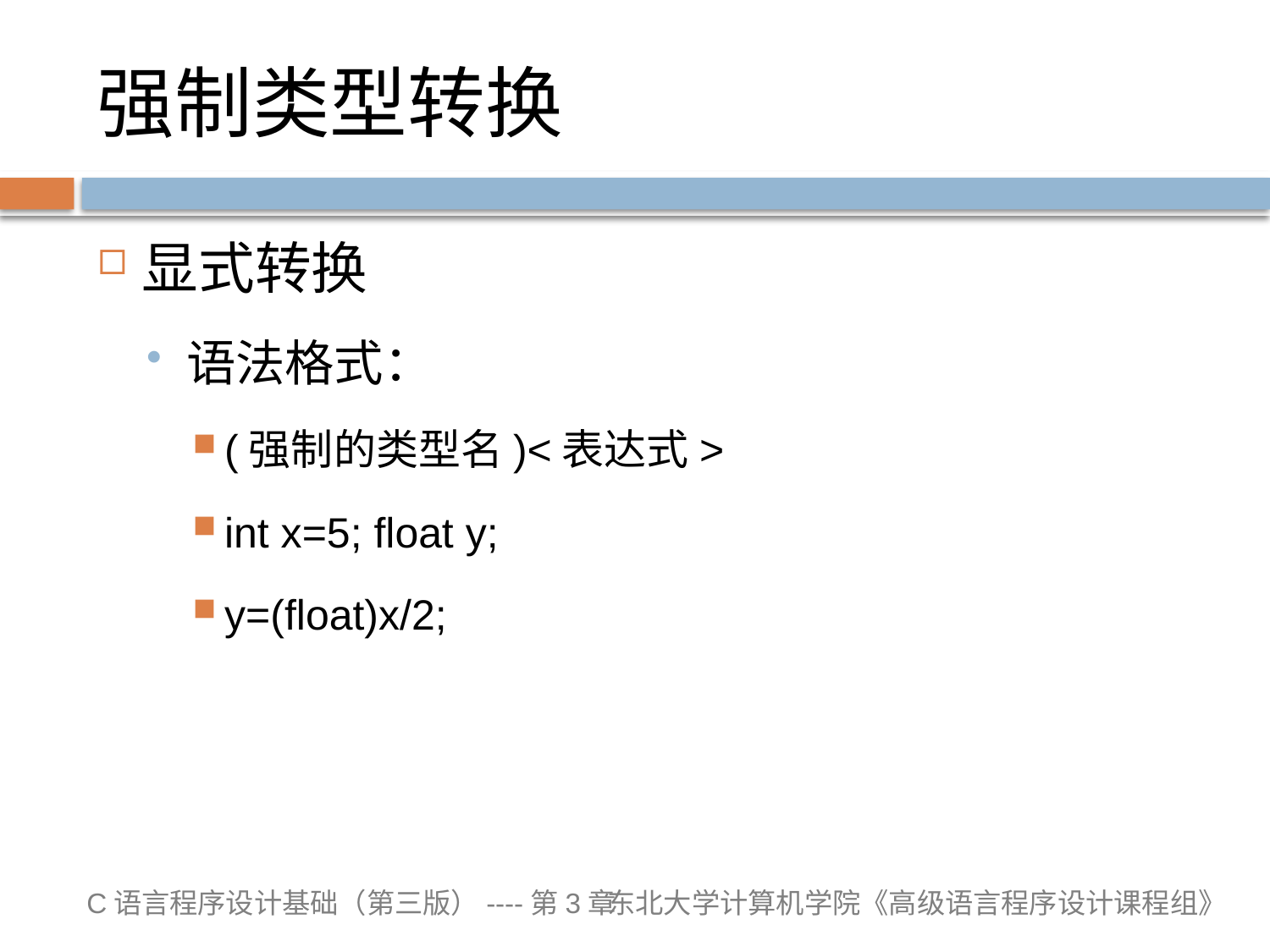

# 强制类型转换
显式转换
语法格式：
(强制的类型名)<表达式>
int x=5; float y;
y=(float)x/2;